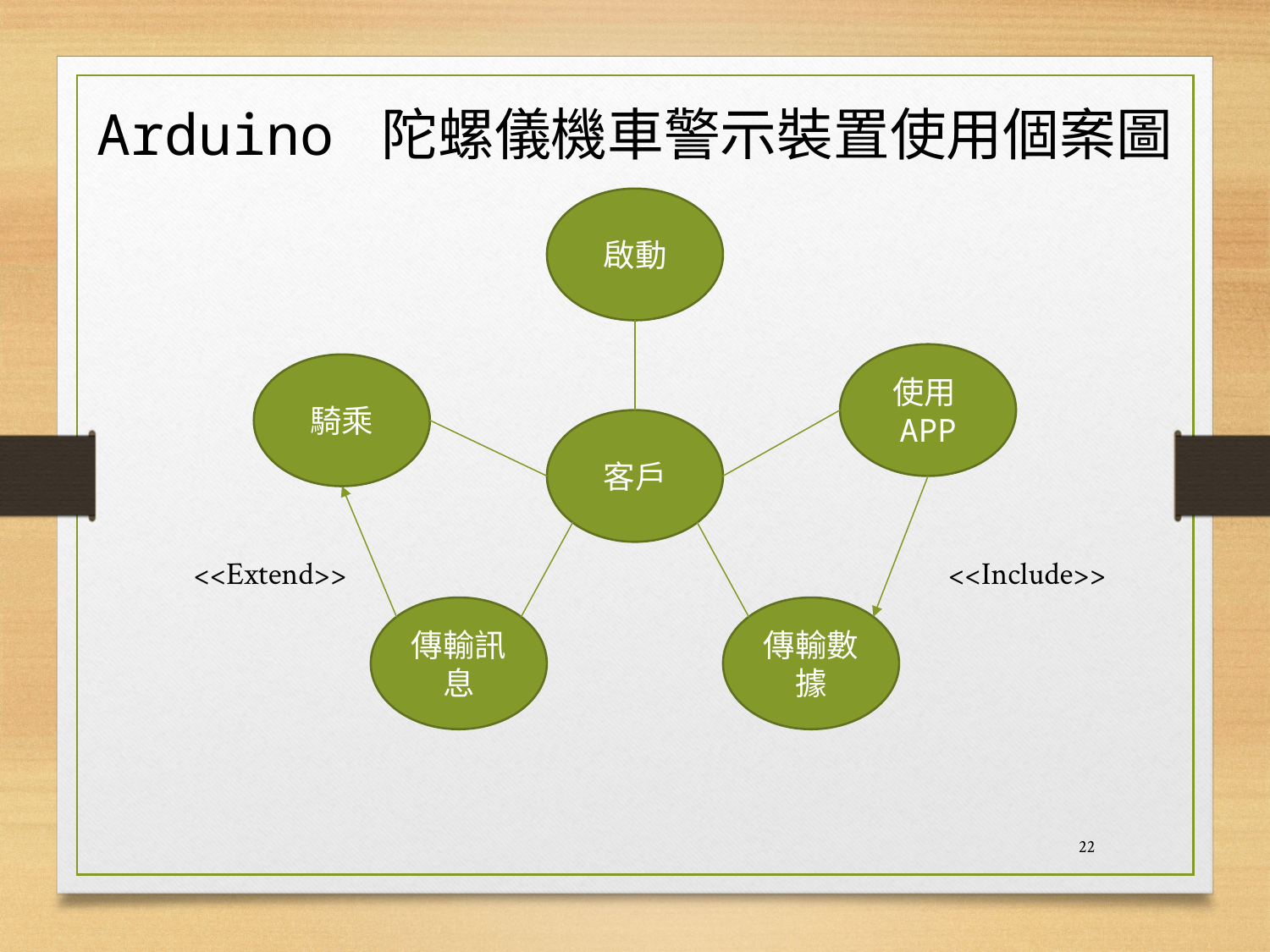

Arduino 陀螺儀機車警示裝置使用個案圖
啟動
使用APP
騎乘
客戶
<<Extend>>
<<Include>>
傳輸訊息
傳輸數據
22